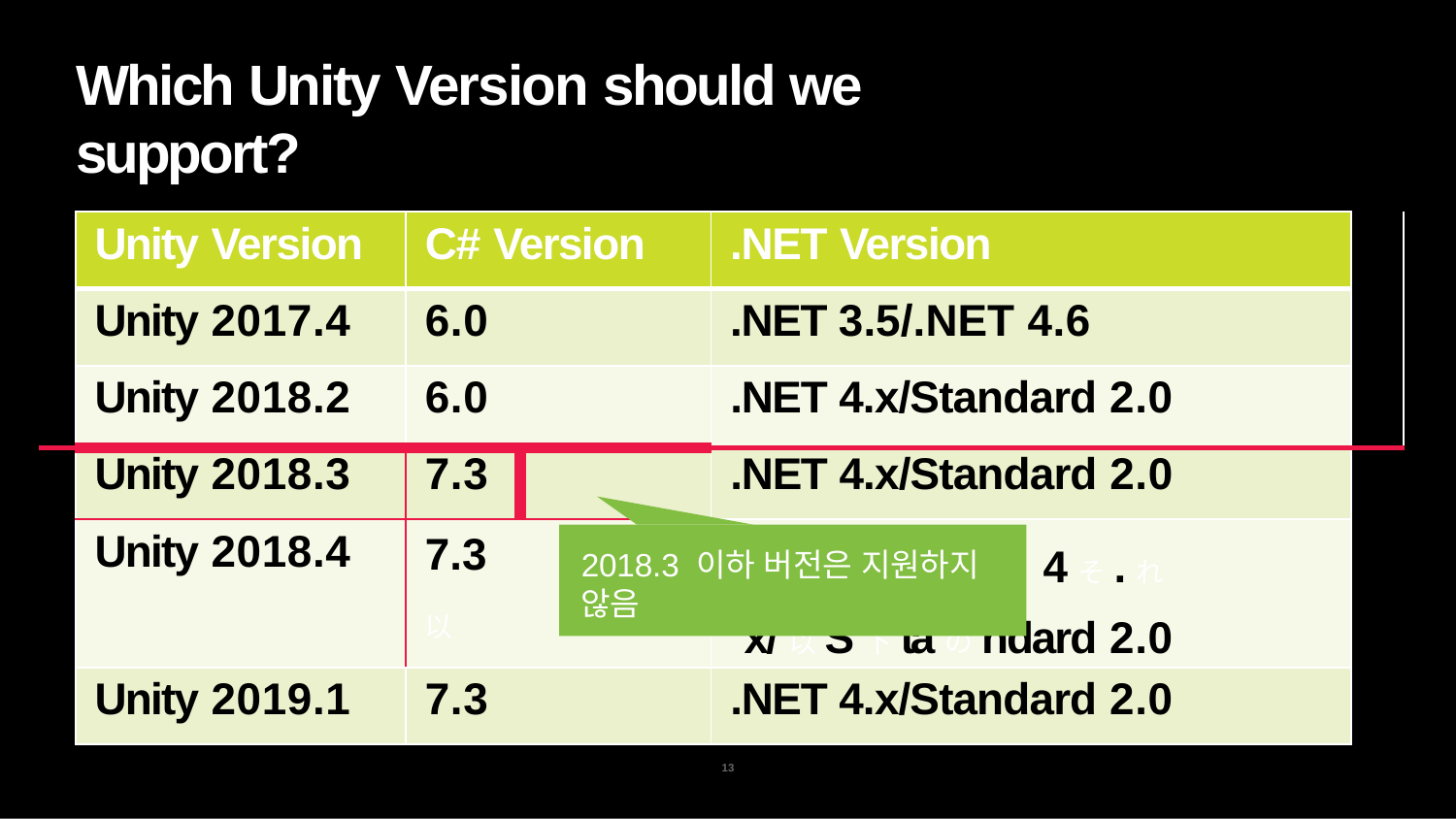

# Which Unity Version should we support?
|  | Unity Version | C# Version |  | .NET Version |  |
| --- | --- | --- | --- | --- | --- |
|  | Unity 2017.4 | 6.0 |  | .NET 3.5/.NET 4.6 |  |
|  | Unity 2018.2 | 6.0 |  | .NET 4.x/Standard 2.0 |  |
|  | Unity 2018.3 | 7.3 |  | .NET 4.x/Standard 2.0 |  |
|  | Unity 2018.4 | 7.3 2018.3以 |  | 上.N一E択T、4そ.れx/以S下taのndard 2.0 |  |
|  | Unity 2019.1 | 7.3 |  | .NET 4.x/Standard 2.0 |  |

2018.3 이하 버전은 지원하지 않음
13